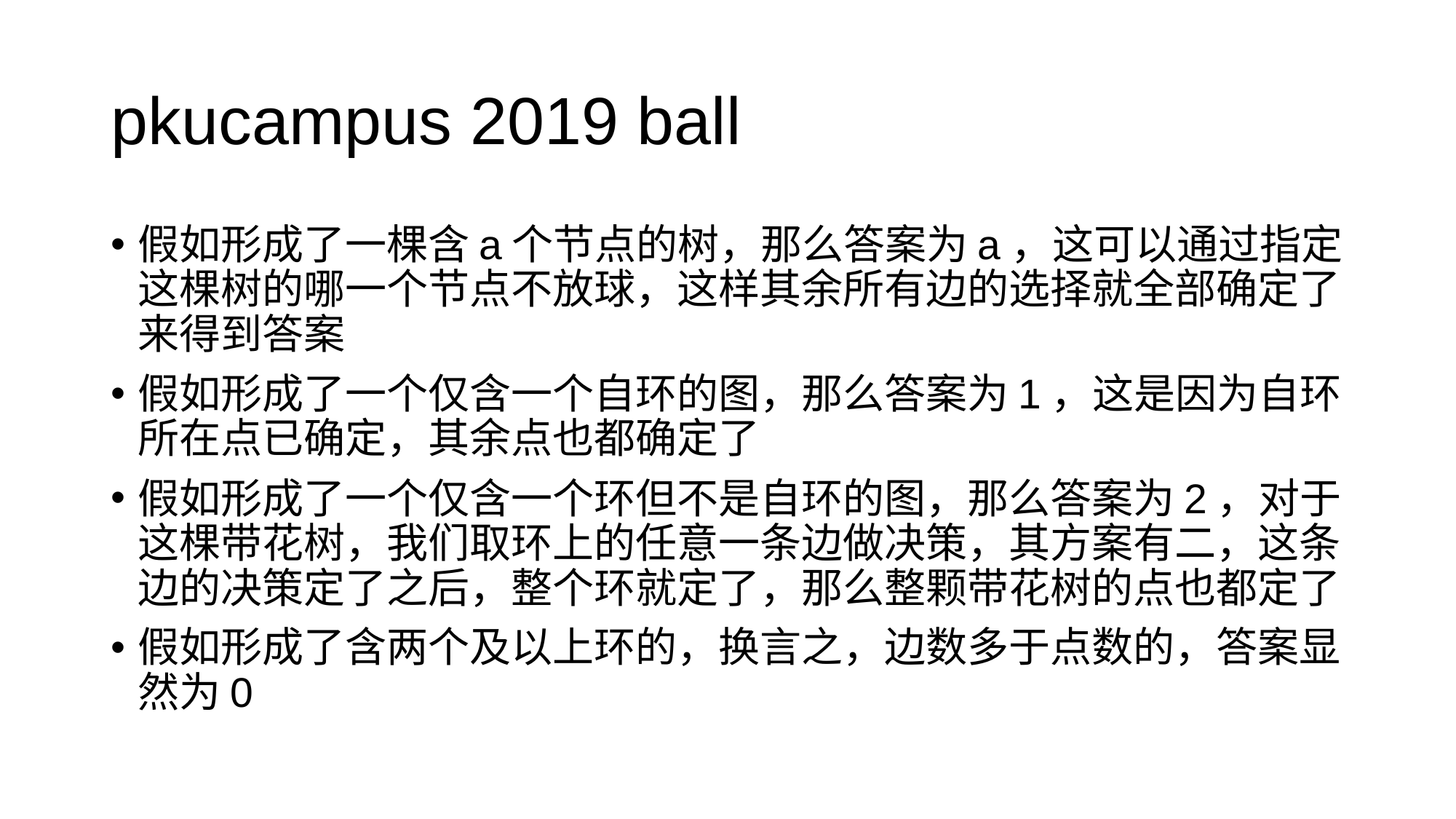

# pkucampus 2019 ball
假如形成了一棵含a个节点的树，那么答案为a，这可以通过指定这棵树的哪一个节点不放球，这样其余所有边的选择就全部确定了来得到答案
假如形成了一个仅含一个自环的图，那么答案为1，这是因为自环所在点已确定，其余点也都确定了
假如形成了一个仅含一个环但不是自环的图，那么答案为2，对于这棵带花树，我们取环上的任意一条边做决策，其方案有二，这条边的决策定了之后，整个环就定了，那么整颗带花树的点也都定了
假如形成了含两个及以上环的，换言之，边数多于点数的，答案显然为0